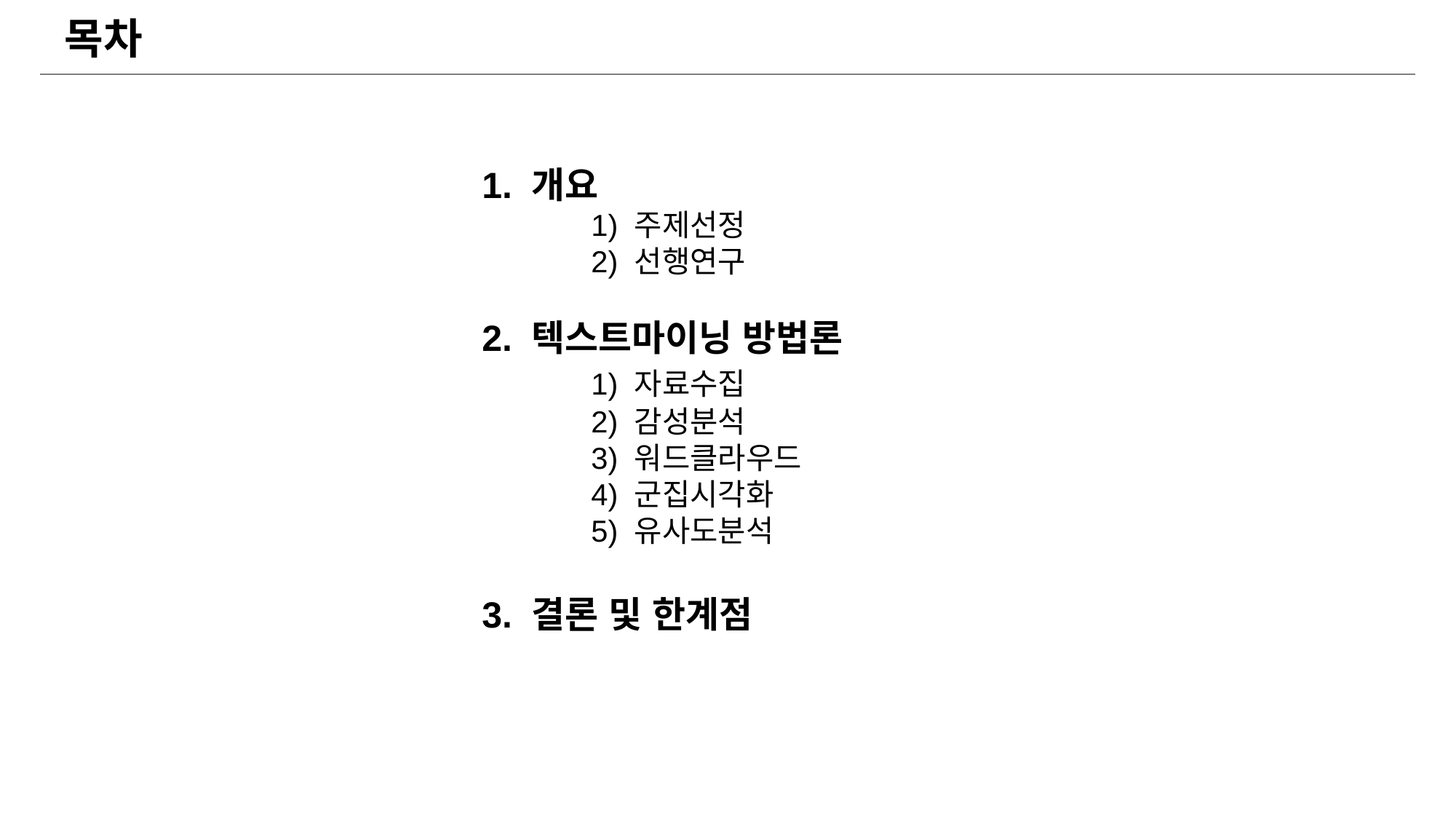

목차
1. 개요
	1) 주제선정
	2) 선행연구

2. 텍스트마이닝 방법론
	1) 자료수집
	2) 감성분석
	3) 워드클라우드
	4) 군집시각화
	5) 유사도분석

3. 결론 및 한계점